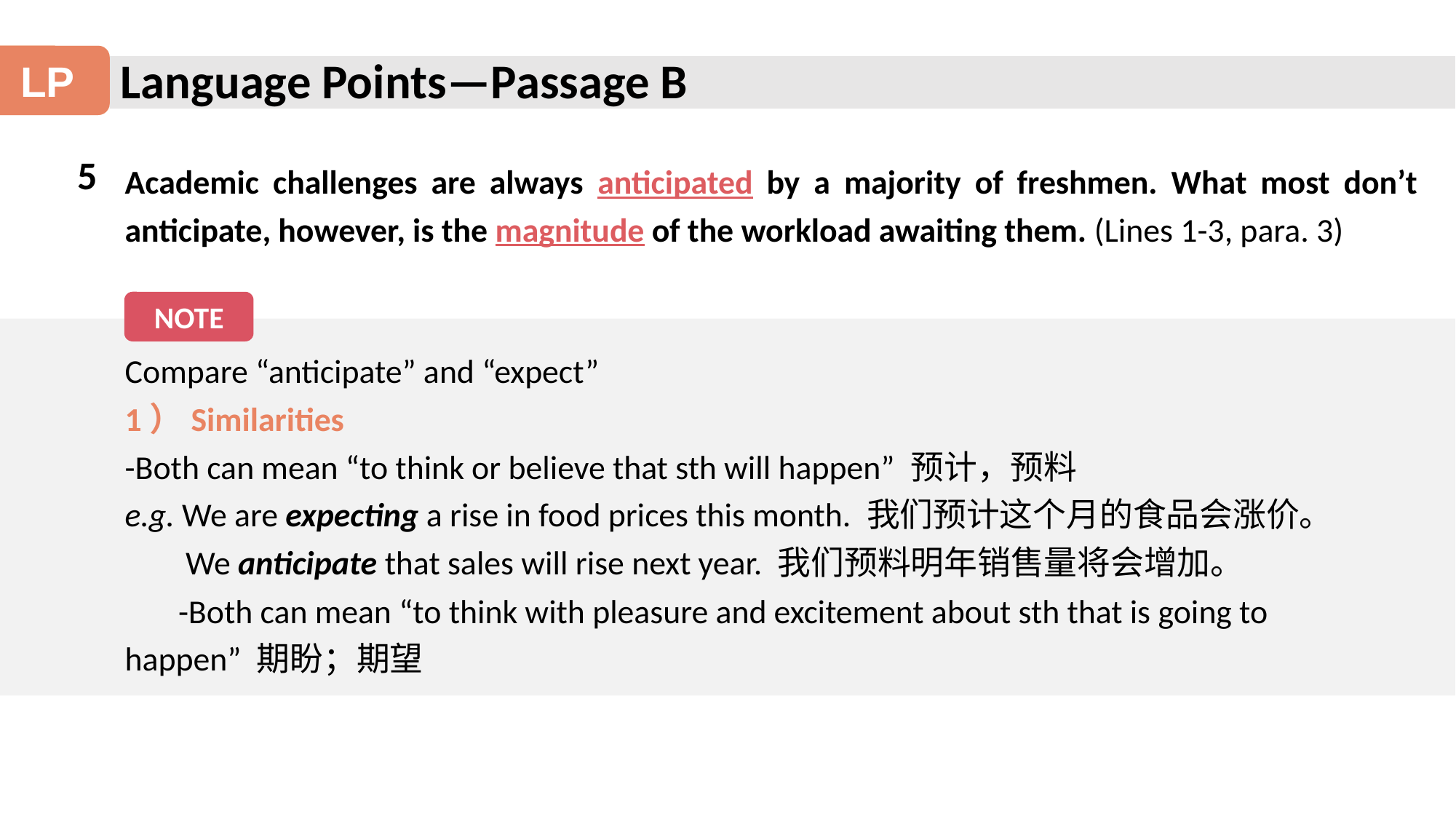

Language Points—Passage B
LP

5
Academic challenges are always anticipated by a majority of freshmen. What most don’t anticipate, however, is the magnitude of the workload awaiting them. (Lines 1-3, para. 3)
NOTE

Compare “anticipate” and “expect”
1）Similarities
-Both can mean “to think or believe that sth will happen” 预计，预料
e.g. We are expecting a rise in food prices this month. 我们预计这个月的食品会涨价。
 We anticipate that sales will rise next year. 我们预料明年销售量将会增加。
-Both can mean “to think with pleasure and excitement about sth that is going to happen” 期盼；期望